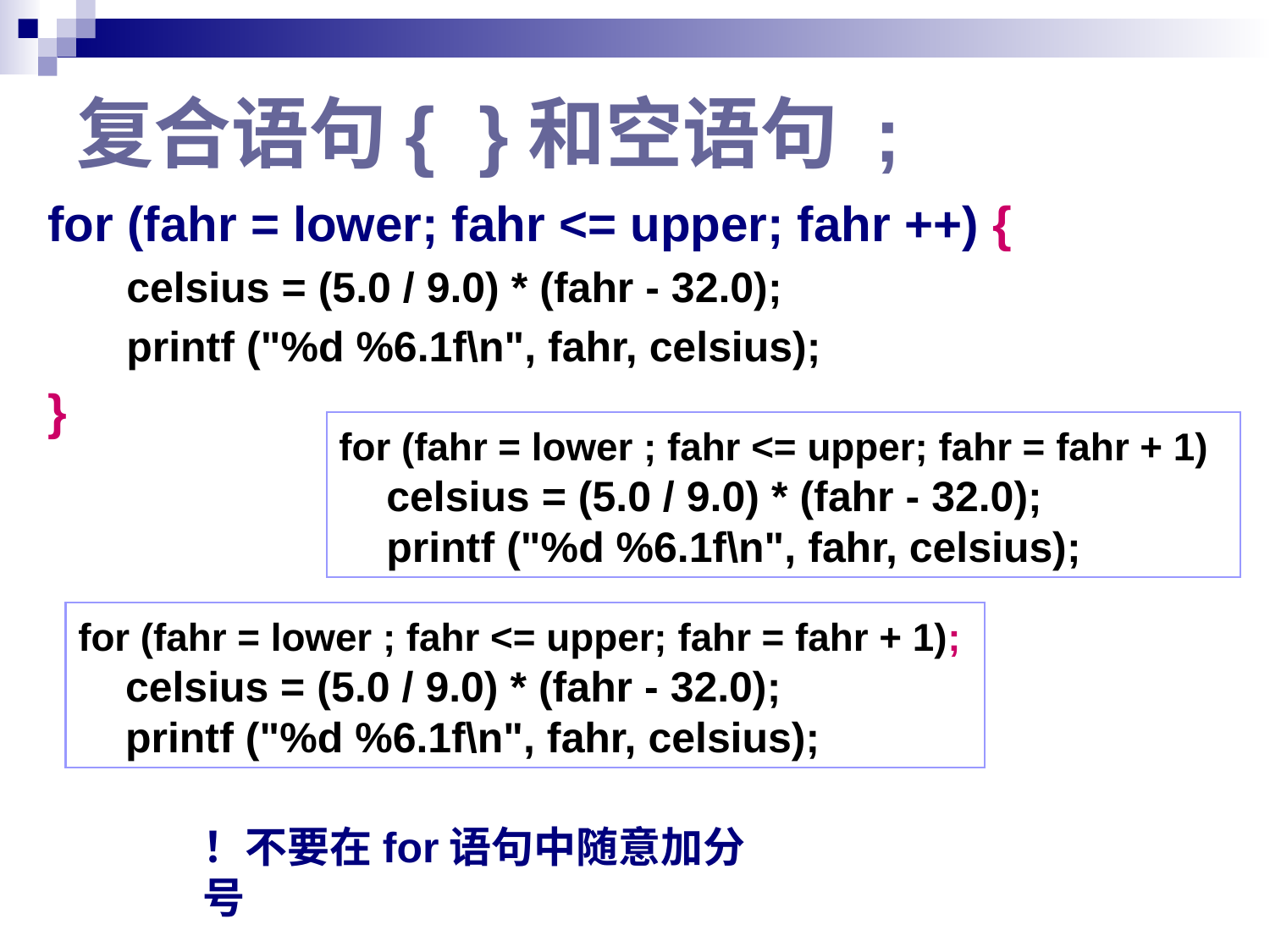

# 复合语句{  }和空语句 ;
for (fahr = lower; fahr <= upper; fahr ++) {
celsius = (5.0 / 9.0) * (fahr - 32.0);
printf ("%d %6.1f\n", fahr, celsius);
}
for (fahr = lower ; fahr <= upper; fahr = fahr + 1)
    celsius = (5.0 / 9.0) * (fahr - 32.0);
    printf ("%d %6.1f\n", fahr, celsius);
for (fahr = lower ; fahr <= upper; fahr = fahr + 1);
    celsius = (5.0 / 9.0) * (fahr - 32.0);
    printf ("%d %6.1f\n", fahr, celsius);
！不要在for语句中随意加分号